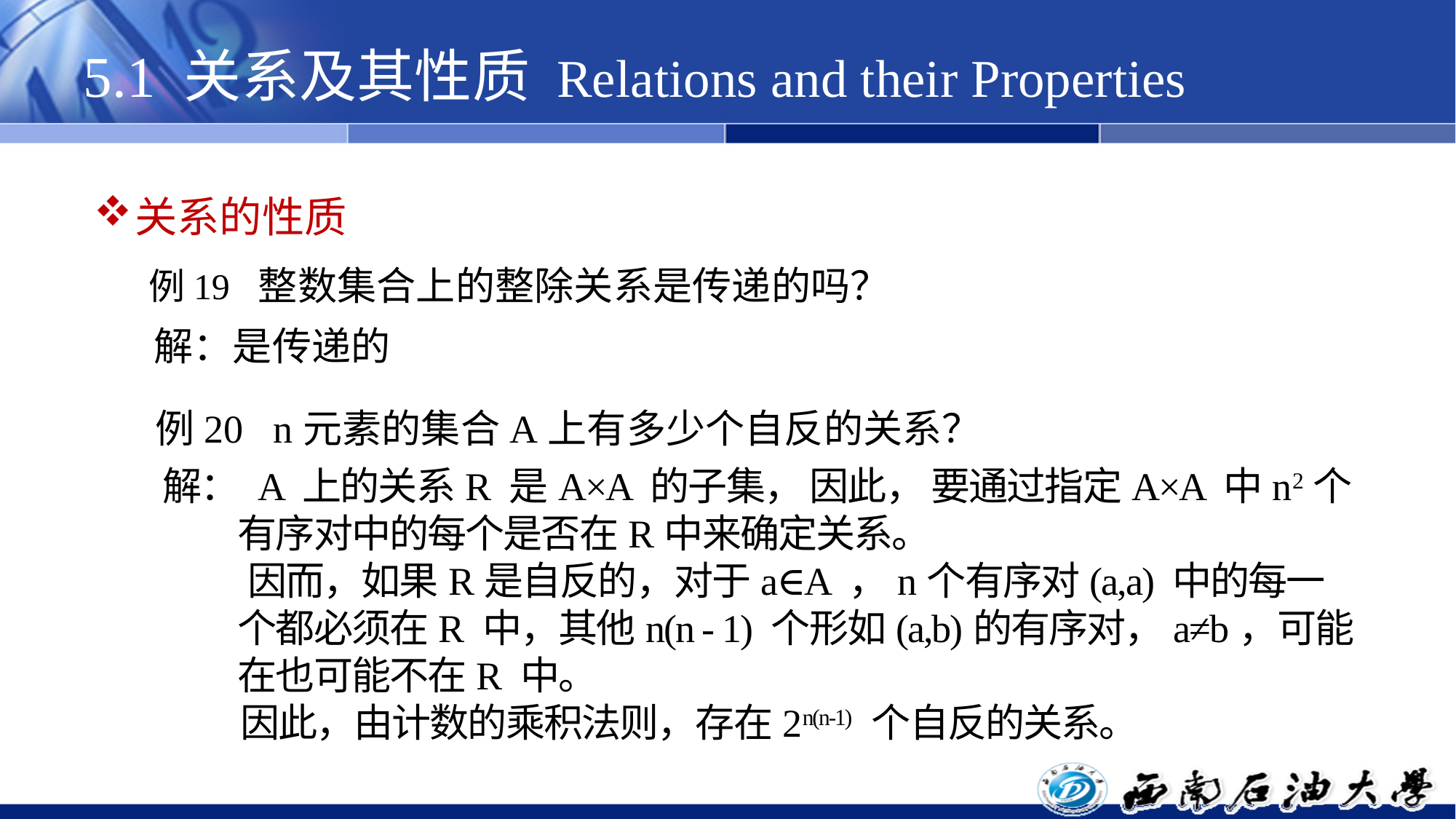

# 5.1 关系及其性质 Relations and their Properties
关系的性质
例19
整数集合上的整除关系是传递的吗？
解：是传递的
例20   n元素的集合A上有多少个自反的关系？
解： A 上的关系R 是A×A 的子集， 因此， 要通过指定A×A 中n2个有序对中的每个是否在R中来确定关系。
          因而，如果R是自反的，对于a∈A ，n个有序对(a,a) 中的每一个都必须在R 中，其他n(n - 1) 个形如(a,b)的有序对，a≠b，可能在也可能不在R 中。
         因此，由计数的乘积法则，存在2n(n-1) 个自反的关系。